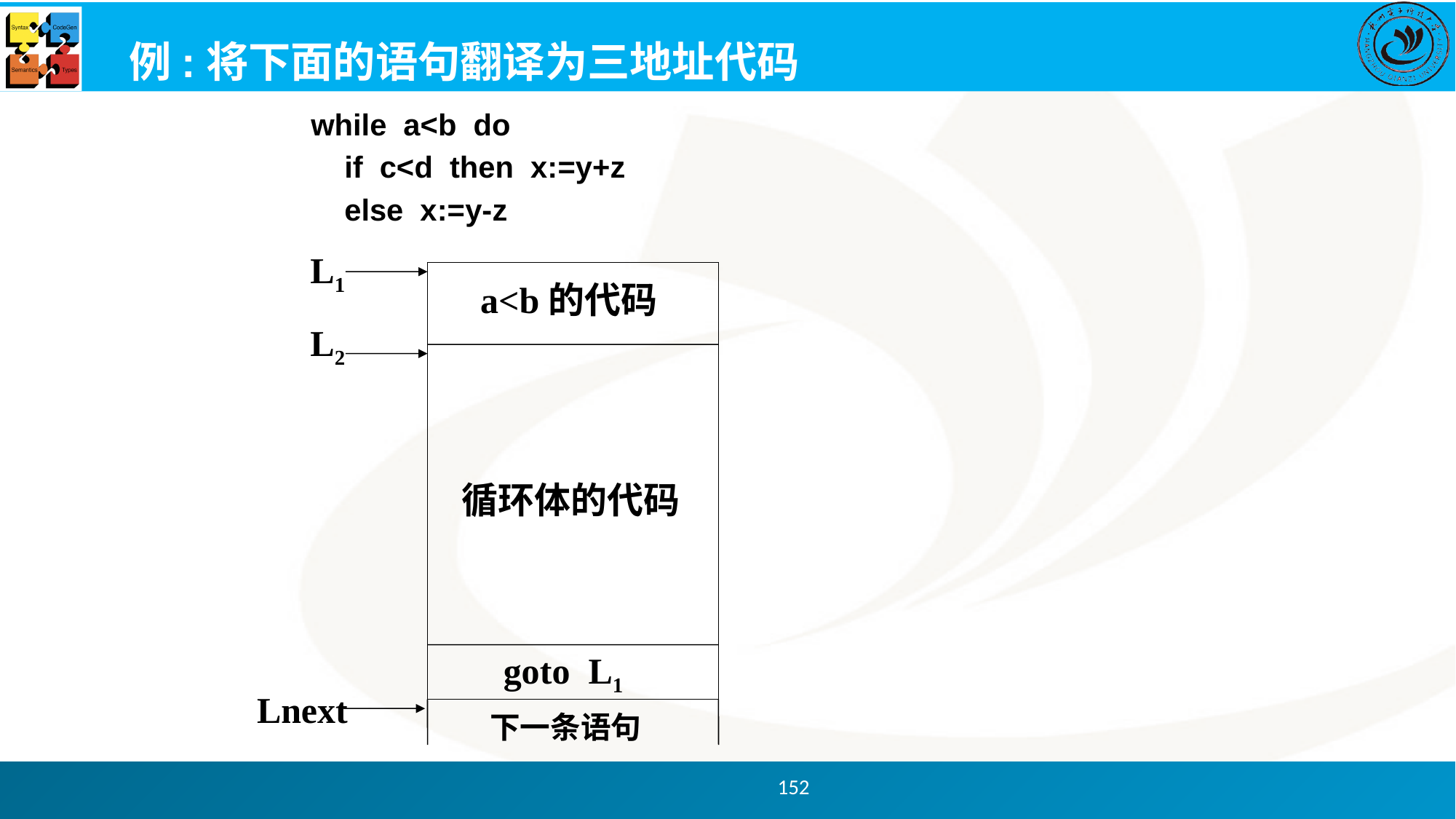

# 例:将下面的语句翻译为三地址代码
while  a<b  do
    if  c<d  then  x:=y+z
    else  x:=y-z
L1

a<b的代码
L2

循环体的代码
goto  L1

Lnext

下一条语句
152